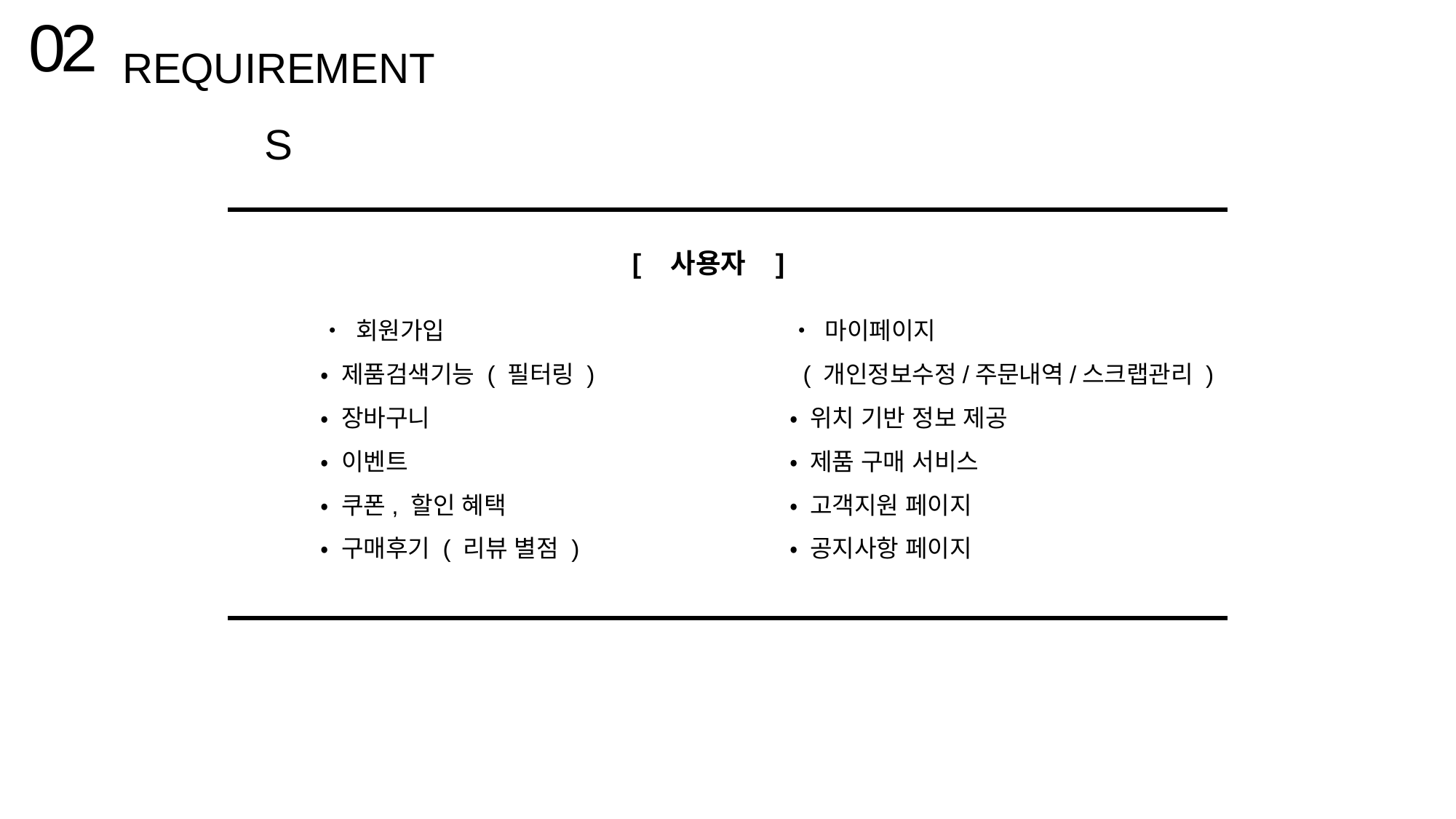

02
REQUIREMENTS
[   사용자   ]
• 회원가입
• 제품검색기능 ( 필터링 )
• 장바구니
• 이벤트
• 쿠폰, 할인 혜택
• 구매후기 ( 리뷰 별점 )
• 마이페이지
  ( 개인정보수정/주문내역/스크랩관리 )
• 위치 기반 정보 제공
• 제품 구매 서비스
• 고객지원 페이지
• 공지사항 페이지